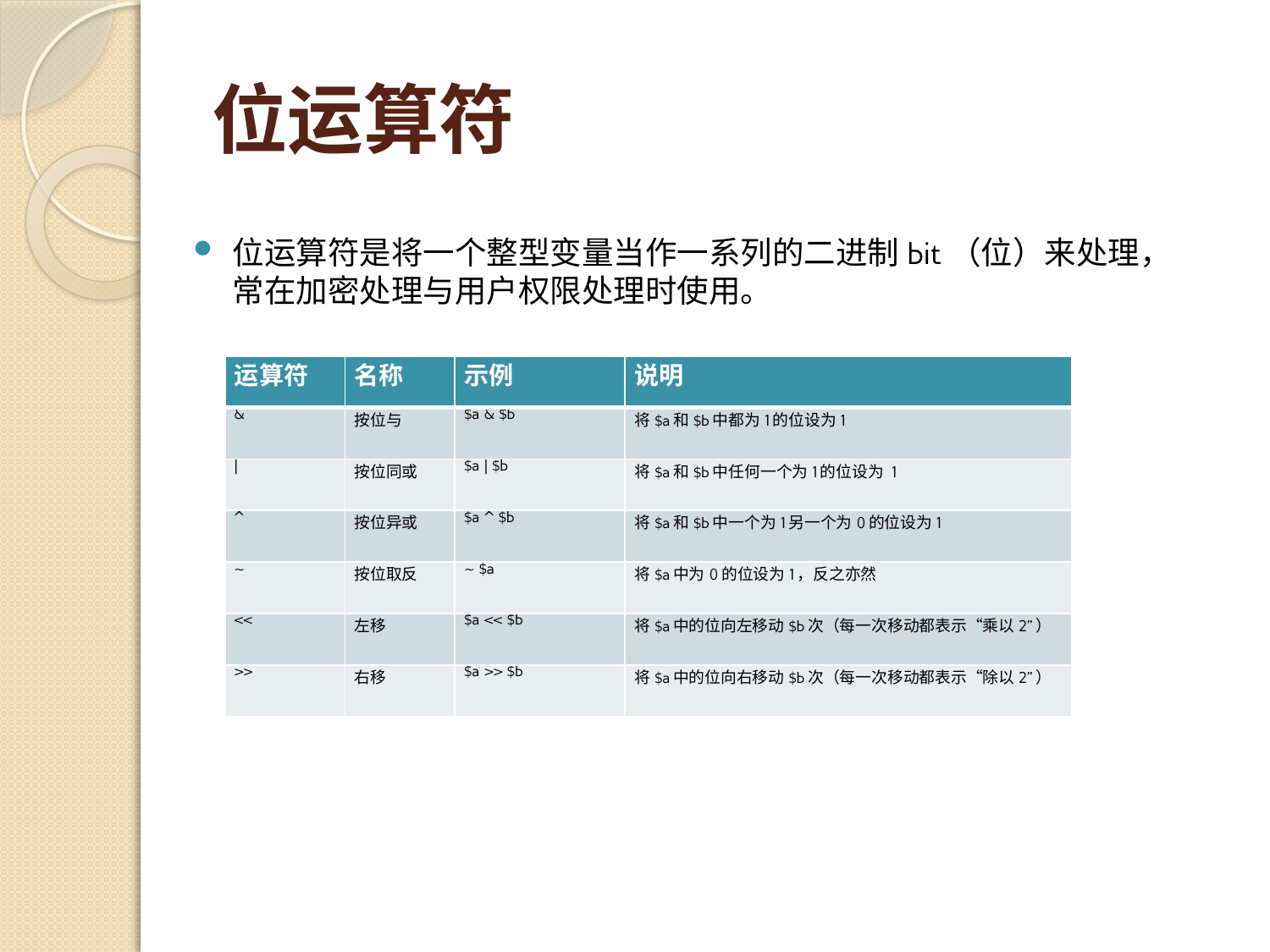

# 位运算符
位运算符是将一个整型变量当作一系列的二进制bit（位）来处理，常在加密处理与用户权限处理时使用。
| 运算符 | 名称 | 示例 | 说明 |
| --- | --- | --- | --- |
| & | 按位与 | $a & $b | 将$a和$b中都为1的位设为1 |
| | | 按位同或 | $a | $b | 将$a和$b中任何一个为1的位设为 1 |
| ^ | 按位异或 | $a ^ $b | 将$a和$b中一个为1另一个为0的位设为1 |
| ~ | 按位取反 | ~ $a | 将$a中为0的位设为1，反之亦然 |
| << | 左移 | $a << $b | 将$a中的位向左移动$b次（每一次移动都表示“乘以2”） |
| >> | 右移 | $a >> $b | 将$a中的位向右移动$b次（每一次移动都表示“除以2”） |